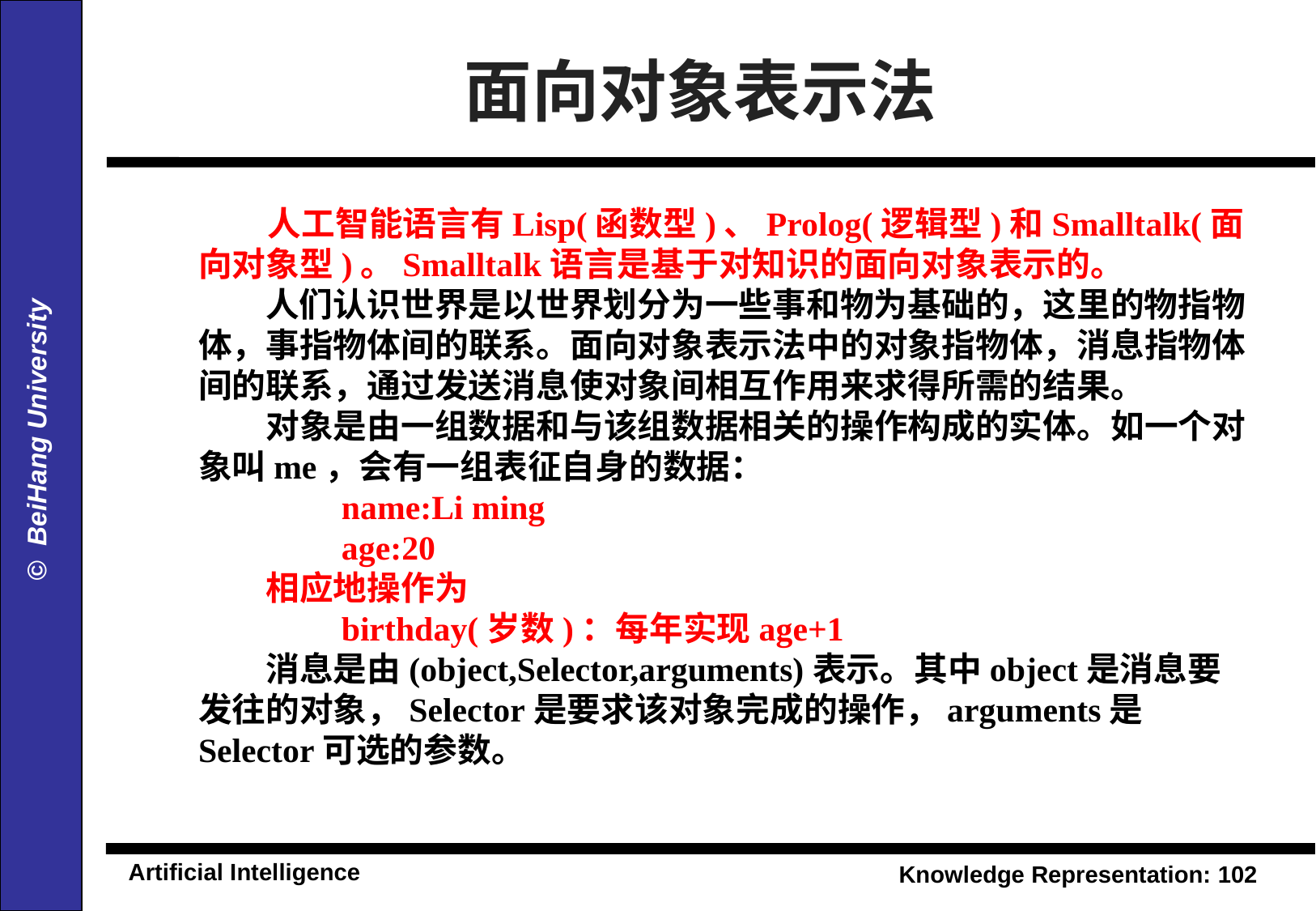

面向对象表示法
        人工智能语言有Lisp(函数型)、Prolog(逻辑型)和Smalltalk(面向对象型)。Smalltalk语言是基于对知识的面向对象表示的。
　　人们认识世界是以世界划分为一些事和物为基础的，这里的物指物体，事指物体间的联系。面向对象表示法中的对象指物体，消息指物体间的联系，通过发送消息使对象间相互作用来求得所需的结果。
　　对象是由一组数据和与该组数据相关的操作构成的实体。如一个对象叫me，会有一组表征自身的数据：
　　　　name:Li ming
　　　　age:20
　　相应地操作为
　　　　birthday(岁数)：每年实现age+1
　　消息是由(object,Selector,arguments)表示。其中object是消息要发往的对象，Selector是要求该对象完成的操作，arguments是Selector可选的参数。